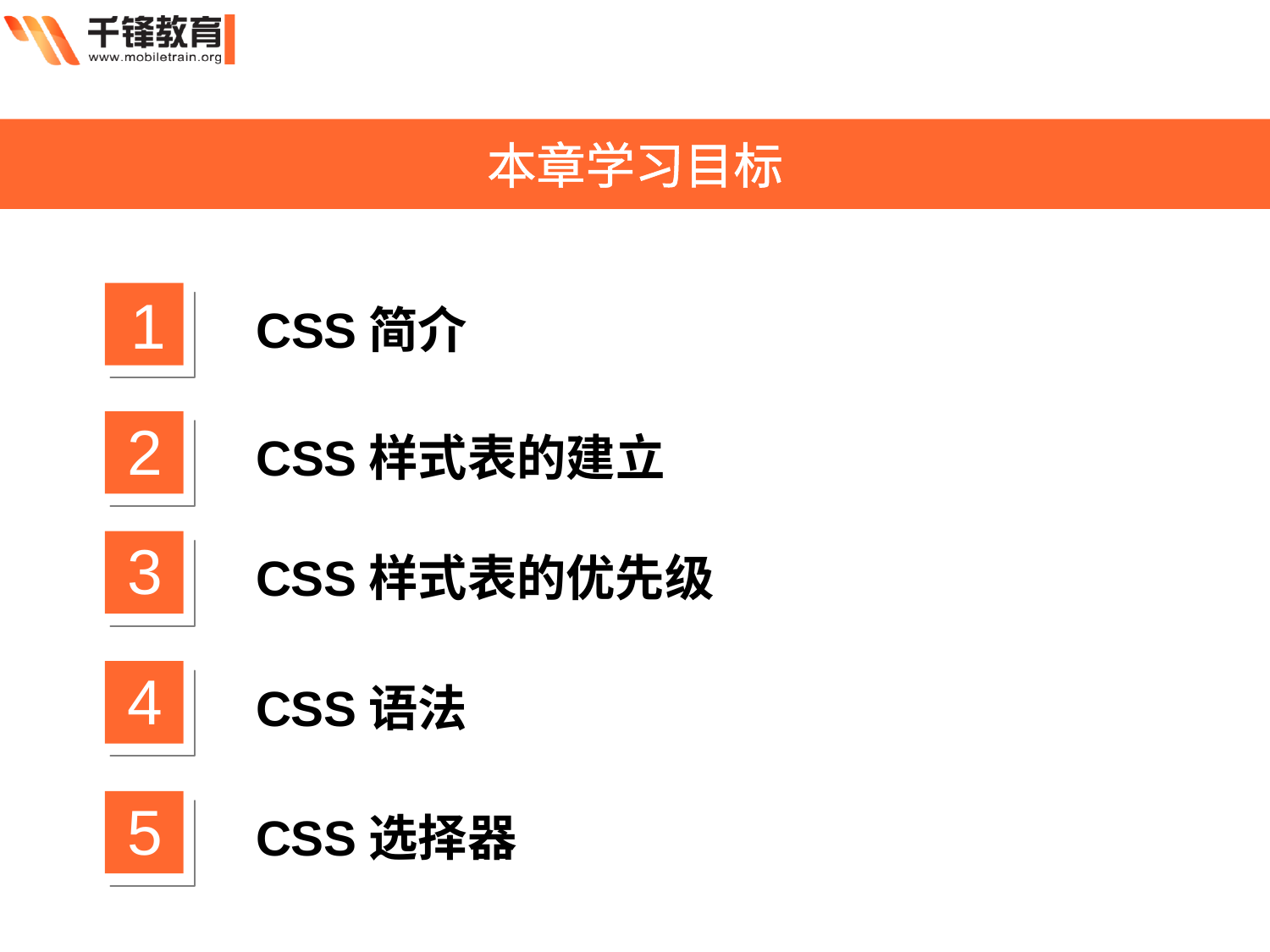

本章学习目标

1

CSS简介

2

CSS样式表的建立

3

CSS样式表的优先级

4

CSS语法

5

CSS选择器